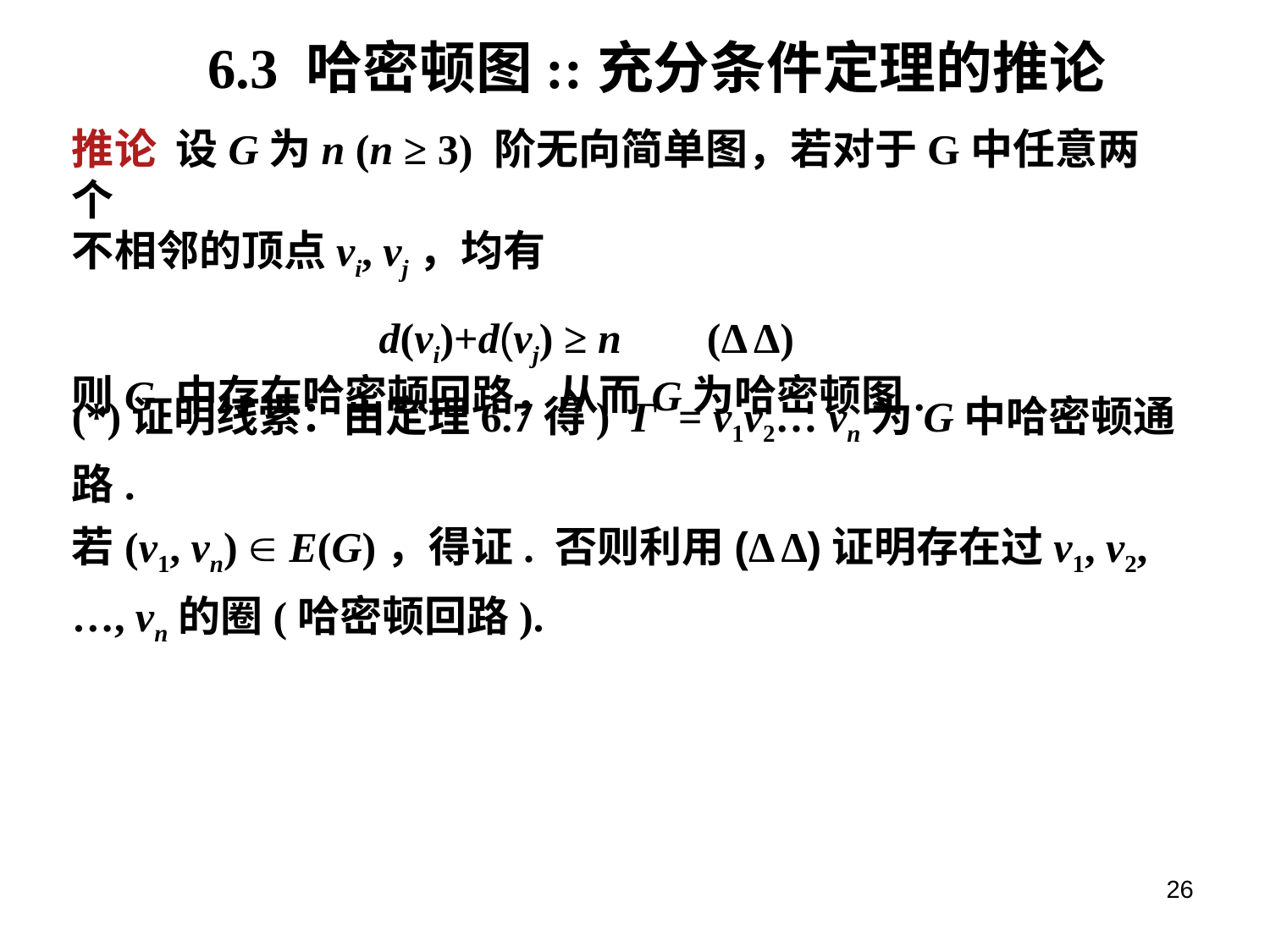

# 6.3 哈密顿图::充分条件定理的推论
推论  设G为n (n ≥ 3) 阶无向简单图，若对于G中任意两个
不相邻的顶点vi, vj，均有
	       	     d(vi)+d(vj) ≥ n	(Δ Δ)
则G 中存在哈密顿回路，从而G为哈密顿图.
(*)证明线索：由定理6.7得)  Γ  = v1v2… vn为G中哈密顿通路.
若(v1, vn) ∈ E(G)，得证. 否则利用(Δ Δ)证明存在过v1, v2,
…, vn的圈(哈密顿回路).
26